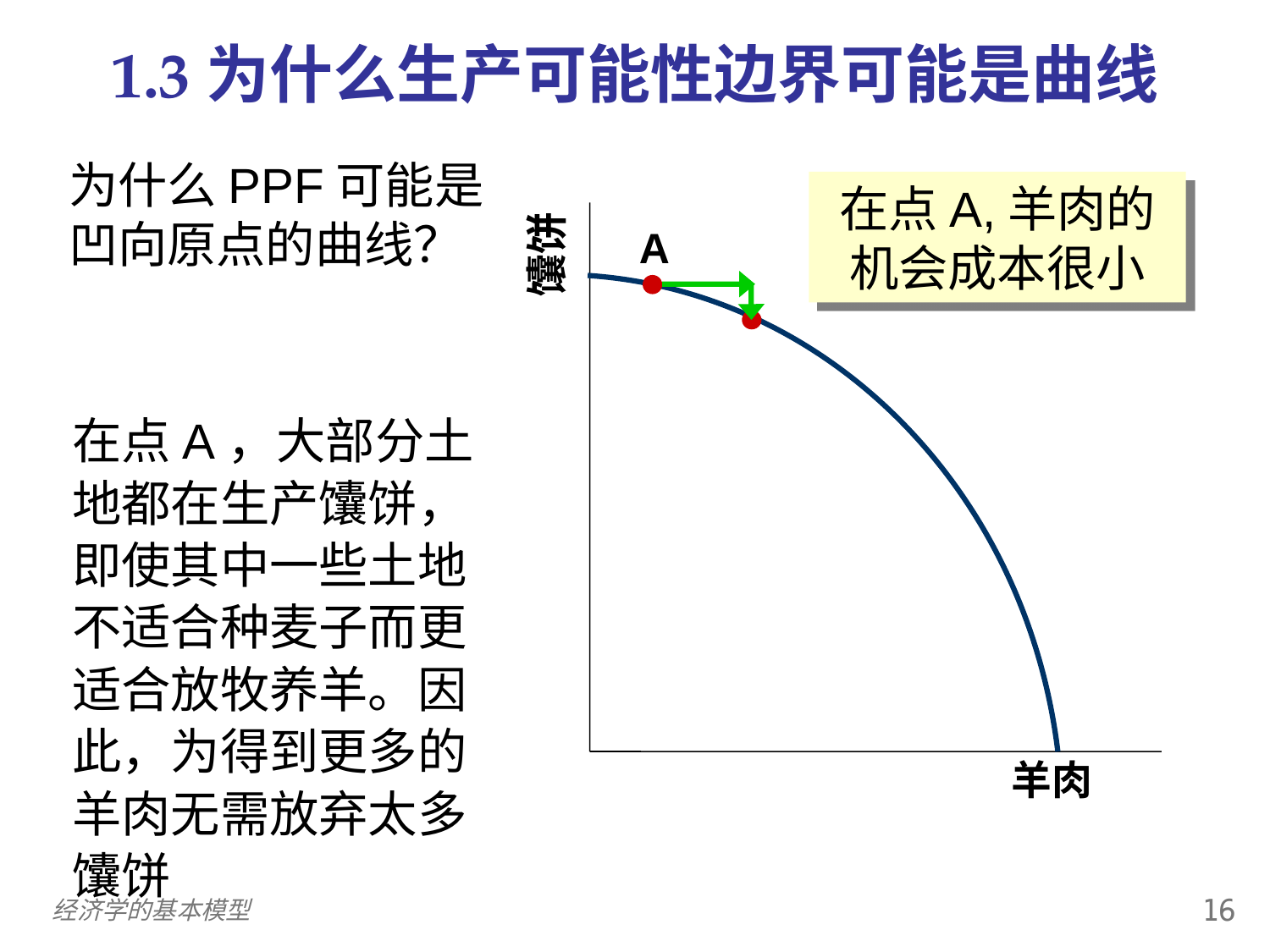

1.3为什么生产可能性边界可能是曲线
为什么PPF可能是凹向原点的曲线？
在点A,羊肉的机会成本很小

A
馕饼

在点A，大部分土地都在生产馕饼，即使其中一些土地不适合种麦子而更适合放牧养羊。因此，为得到更多的羊肉无需放弃太多馕饼
羊肉
16
经济学的基本模型